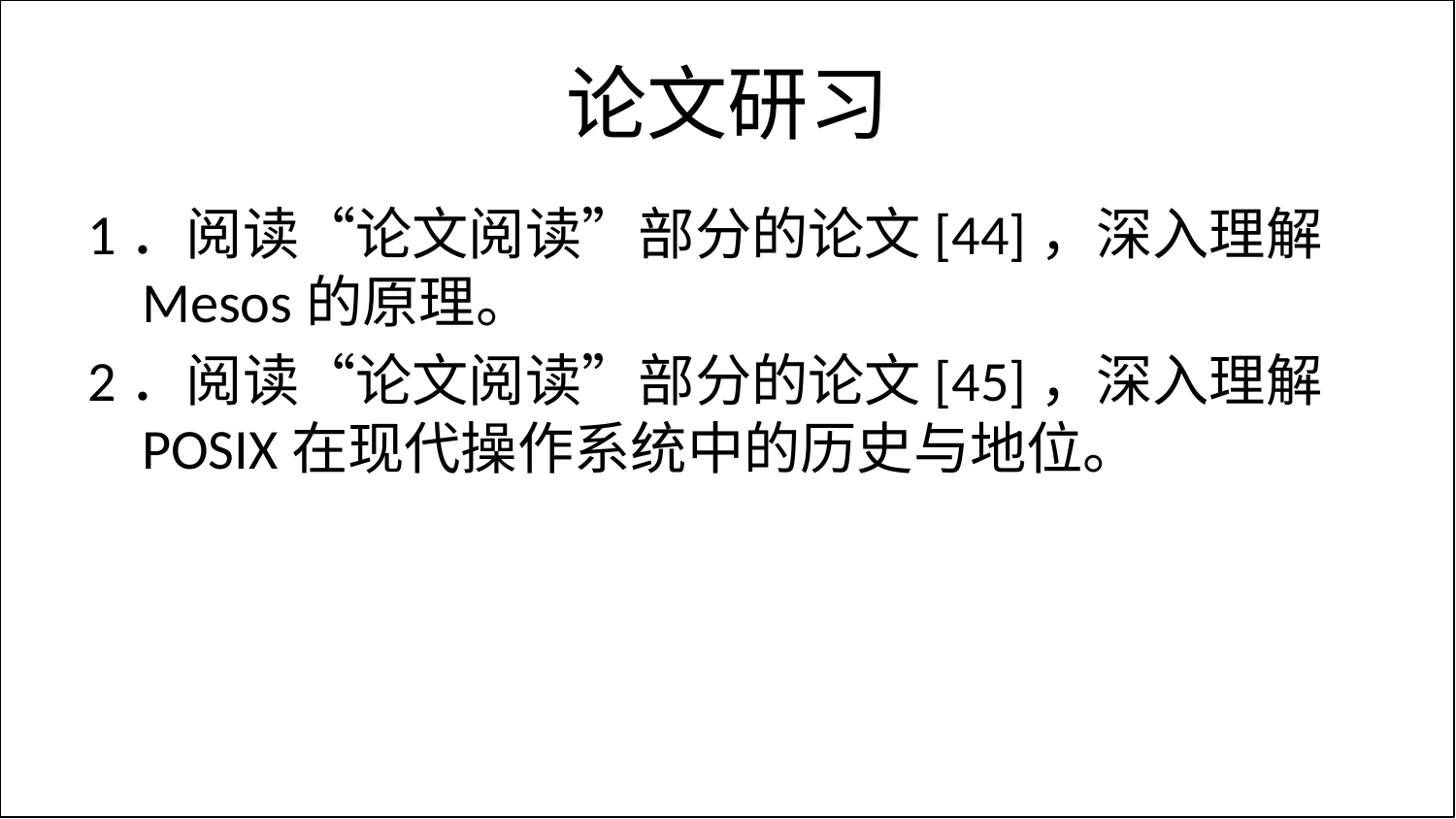

# 论文研习
1．阅读“论文阅读”部分的论文[44]，深入理解Mesos的原理。
2．阅读“论文阅读”部分的论文[45]，深入理解POSIX在现代操作系统中的历史与地位。